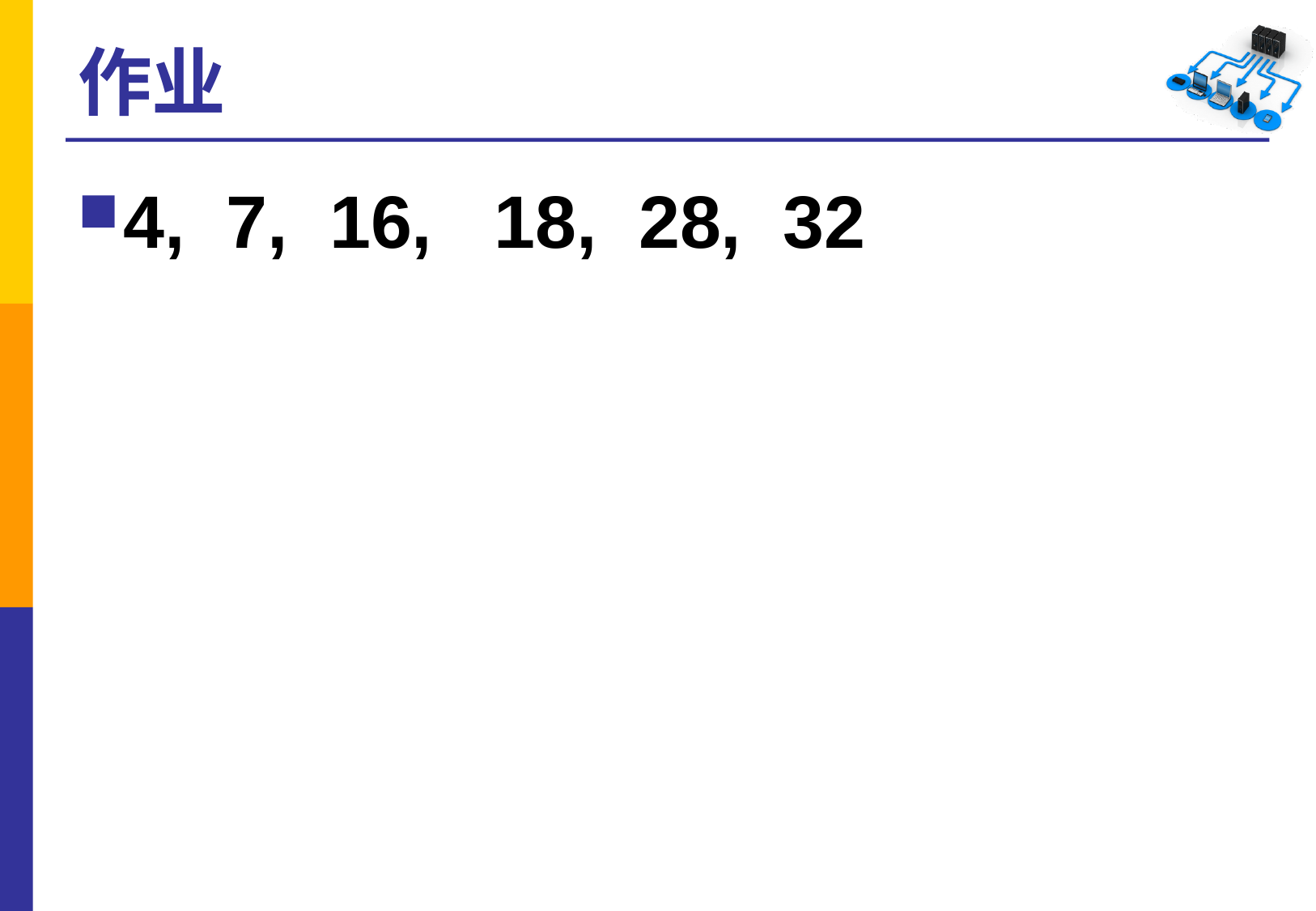

# 作业
4,  7,  16,   18,  28,  32